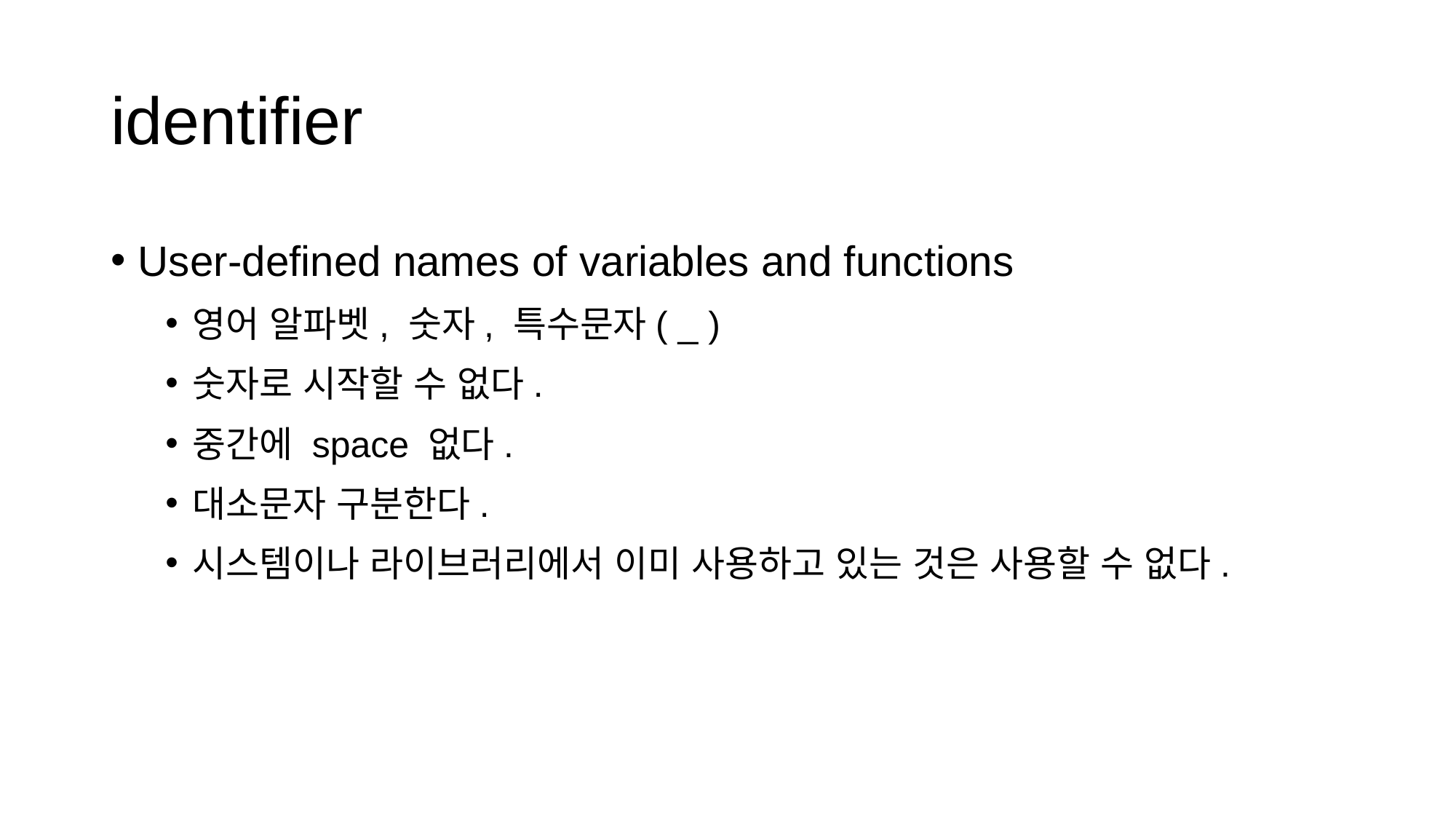

# identifier
User-defined names of variables and functions
영어 알파벳, 숫자, 특수문자( _ )
숫자로 시작할 수 없다.
중간에 space 없다.
대소문자 구분한다.
시스템이나 라이브러리에서 이미 사용하고 있는 것은 사용할 수 없다.